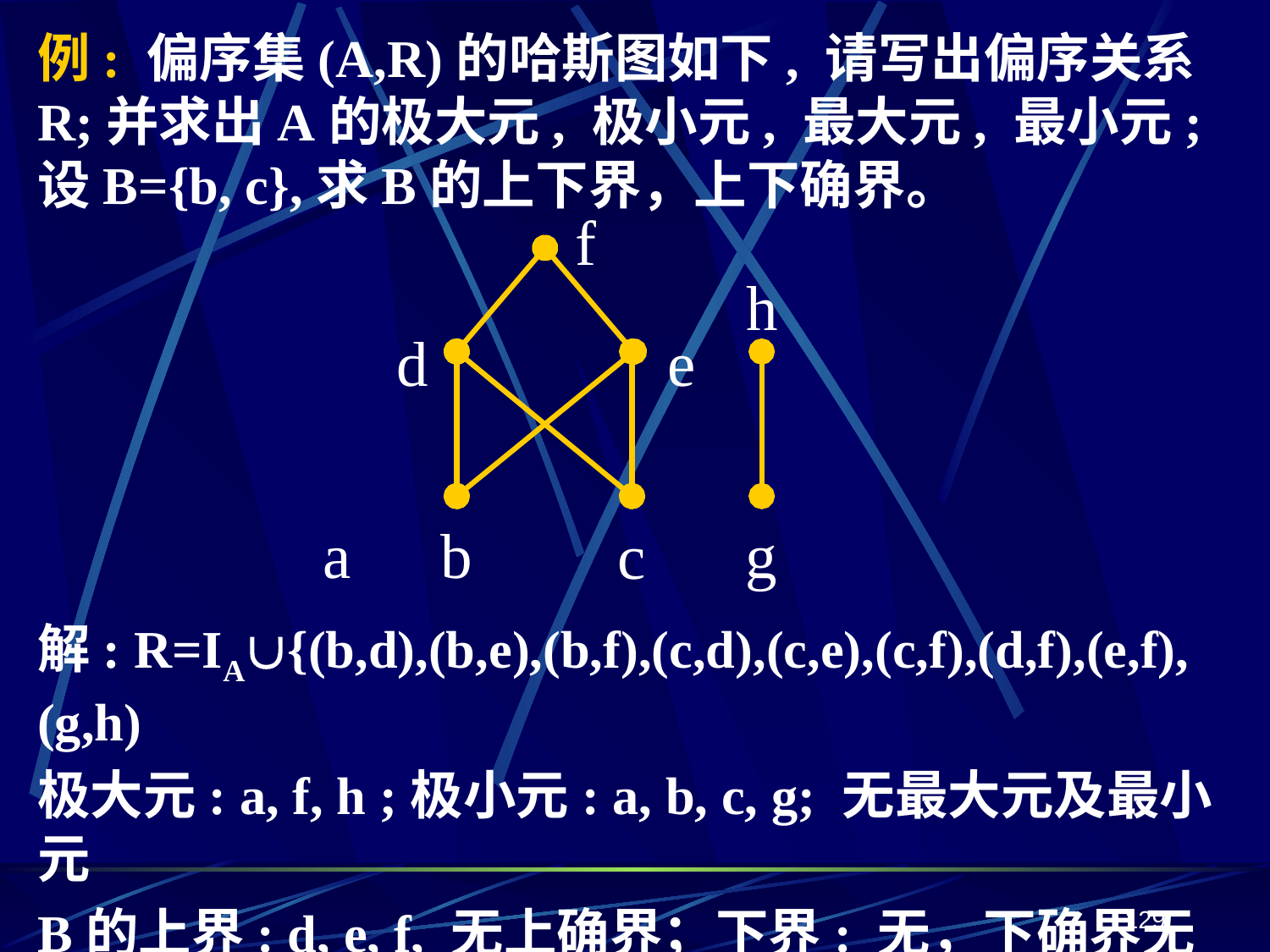

例: 偏序集(A,R)的哈斯图如下, 请写出偏序关系R;并求出A的极大元, 极小元, 最大元, 最小元;设B={b, c},求B的上下界，上下确界。

解: R=IA∪{(b,d),(b,e),(b,f),(c,d),(c,e),(c,f),(d,f),(e,f),(g,h)
极大元: a, f, h ;极小元: a, b, c, g; 无最大元及最小元
B的上界: d, e, f, 无上确界；下界: 无，下确界无

f
h
d
e
a
g
b
c
129